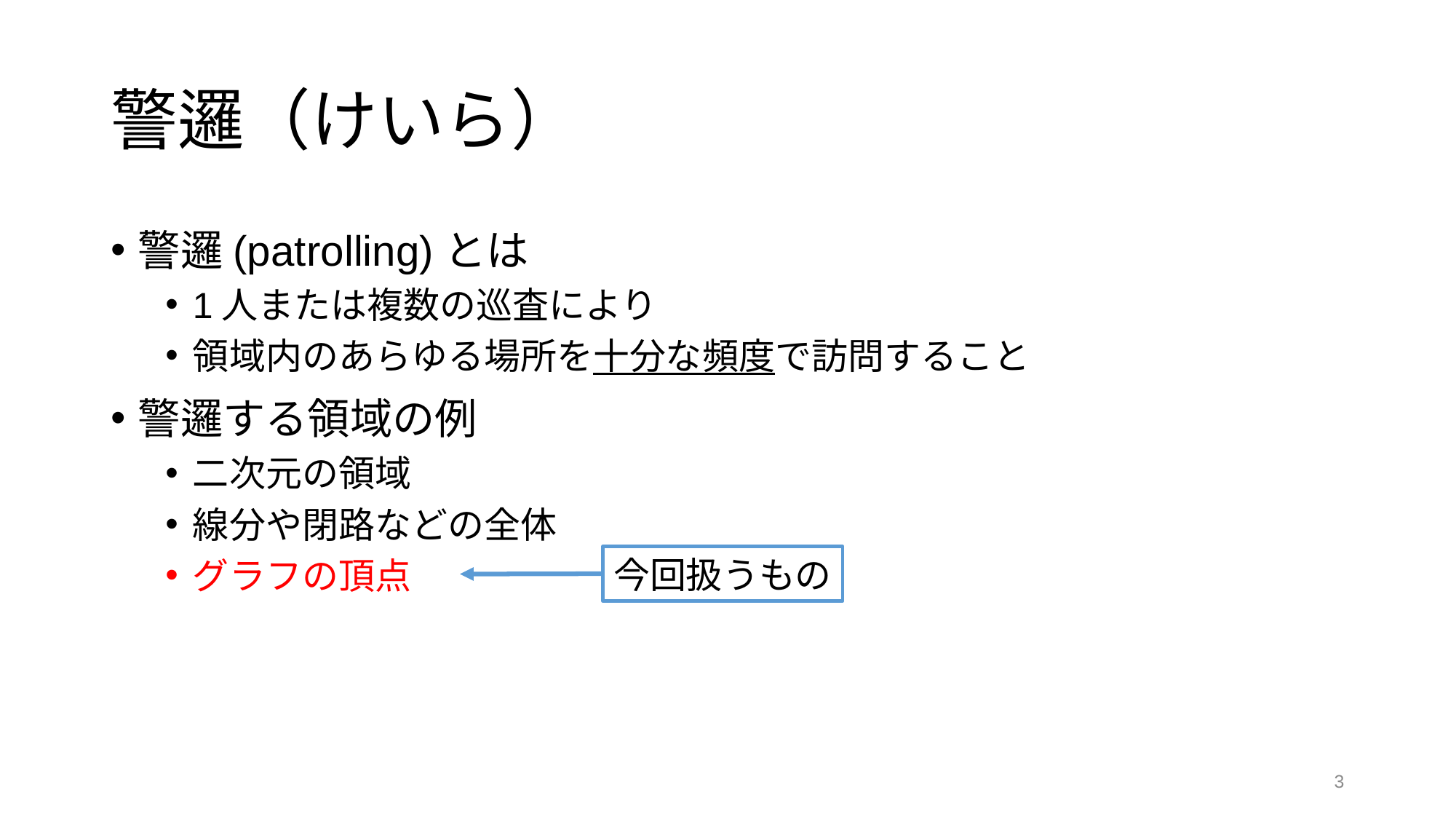

# 警邏（けいら）
警邏(patrolling)とは
1人または複数の巡査により
領域内のあらゆる場所を十分な頻度で訪問すること
警邏する領域の例
二次元の領域
線分や閉路などの全体
グラフの頂点
今回扱うもの
3